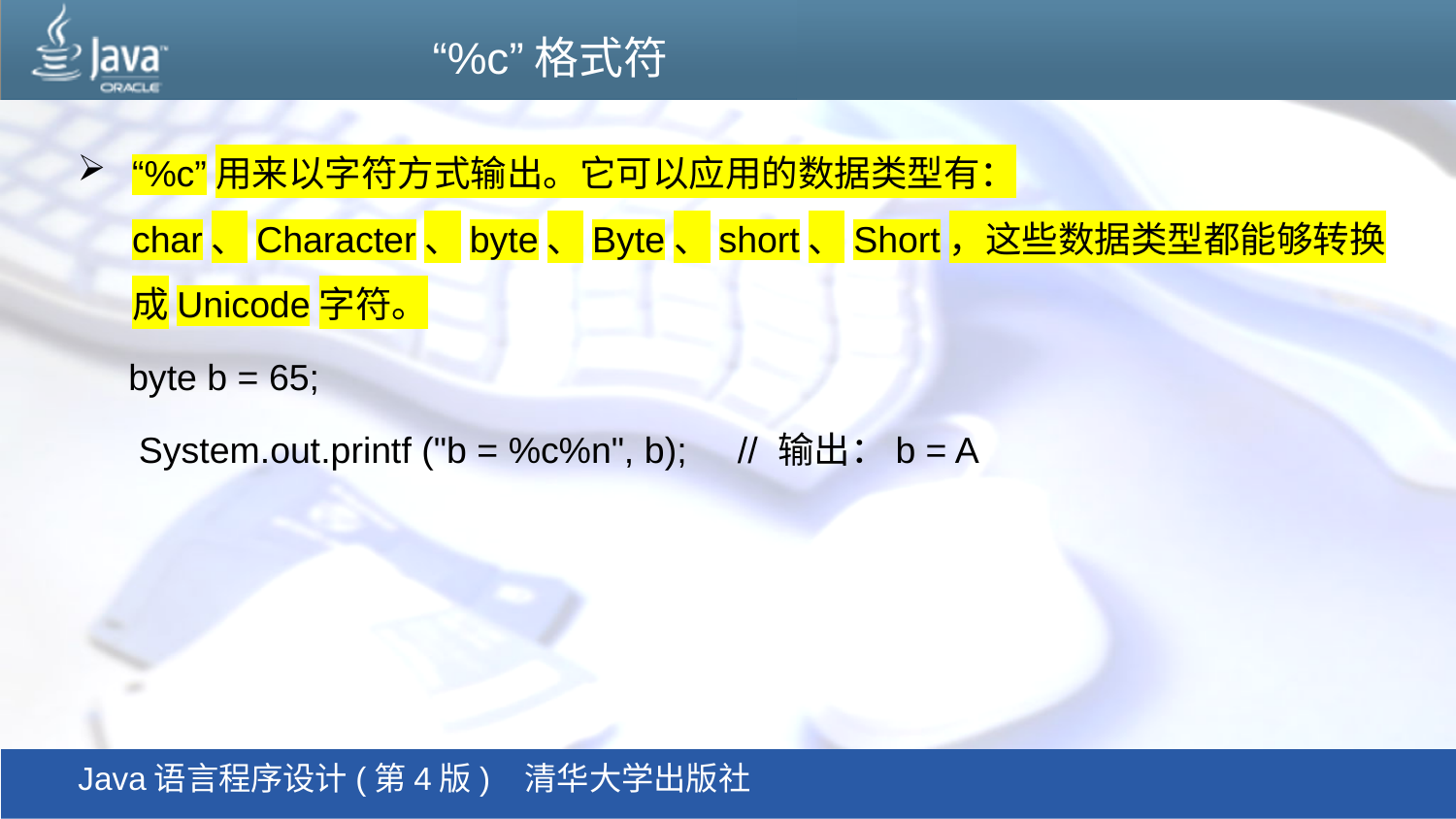

# “%c”格式符
“%c”用来以字符方式输出。它可以应用的数据类型有：char、Character、byte、Byte、short、Short，这些数据类型都能够转换成Unicode字符。
     byte b = 65;
      System.out.printf ("b = %c%n", b);     // 输出：b = A